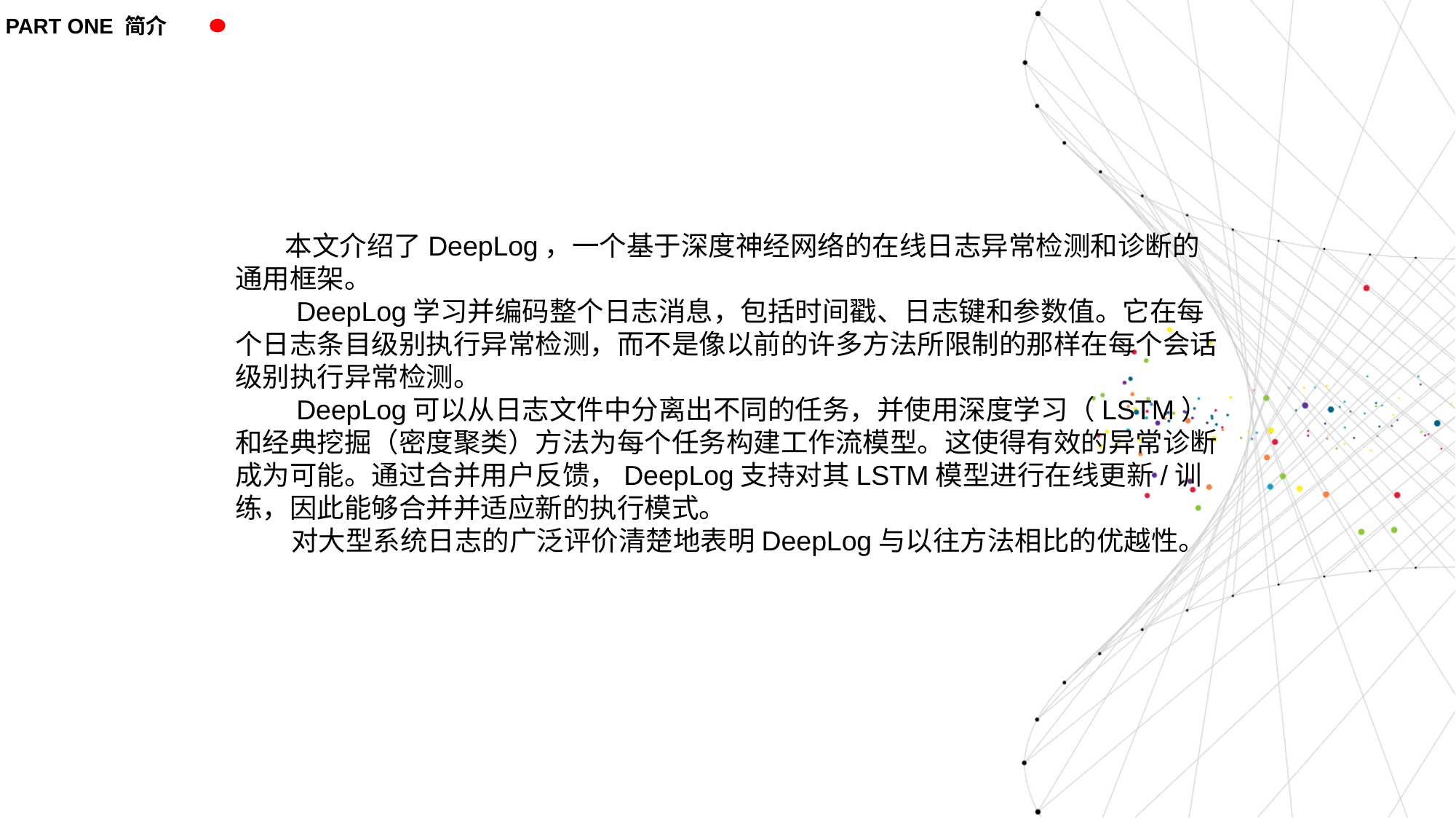

PART ONE 简介

       本文介绍了DeepLog，一个基于深度神经网络的在线日志异常检测和诊断的通用框架。
        DeepLog学习并编码整个日志消息，包括时间戳、日志键和参数值。它在每个日志条目级别执行异常检测，而不是像以前的许多方法所限制的那样在每个会话级别执行异常检测。
        DeepLog可以从日志文件中分离出不同的任务，并使用深度学习（LSTM）和经典挖掘（密度聚类）方法为每个任务构建工作流模型。这使得有效的异常诊断成为可能。通过合并用户反馈，DeepLog支持对其LSTM模型进行在线更新/训练，因此能够合并并适应新的执行模式。
        对大型系统日志的广泛评价清楚地表明DeepLog与以往方法相比的优越性。